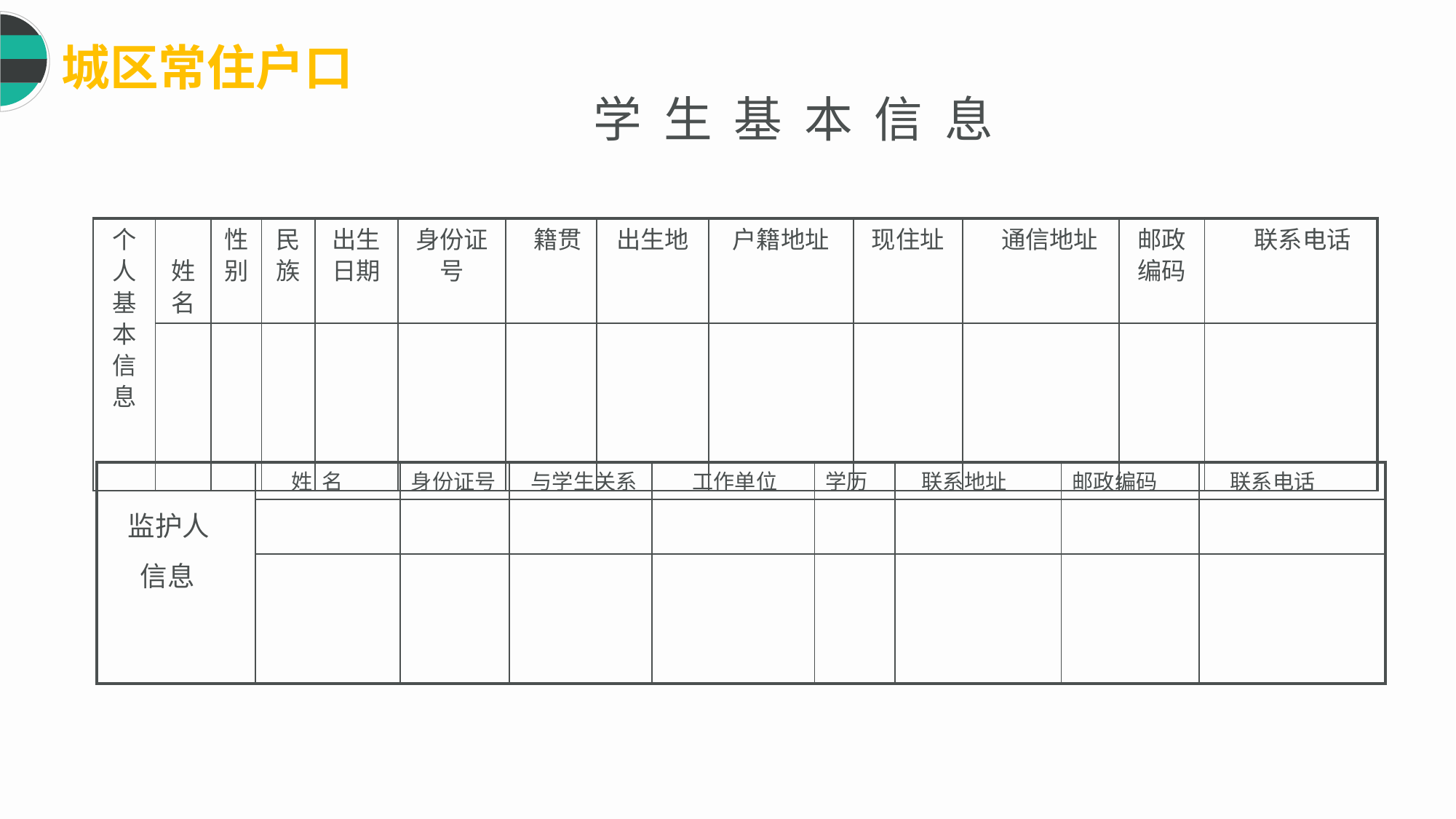

城区常住户口
                                      学  生  基  本  信  息
| 个人基本信息 | 姓 名 | 性别 | 民族 | 出生日期 | 身份证号 | 籍贯 | 出生地 | 户籍地址 | 现住址 | 通信地址 | 邮政编码 | 联系电话 |
| --- | --- | --- | --- | --- | --- | --- | --- | --- | --- | --- | --- | --- |
|  |  |  |  |  |  |  |  |  |  |  |  |  |
| 监护人 信息 | 姓 名 | 身份证号 | 与学生关系 | 工作单位 | 学历 | 联系地址 | 邮政编码 | 联系电话 |
| --- | --- | --- | --- | --- | --- | --- | --- | --- |
|  |  |  |  |  |  |  |  |  |
|  |  |  |  |  |  |  |  |  |